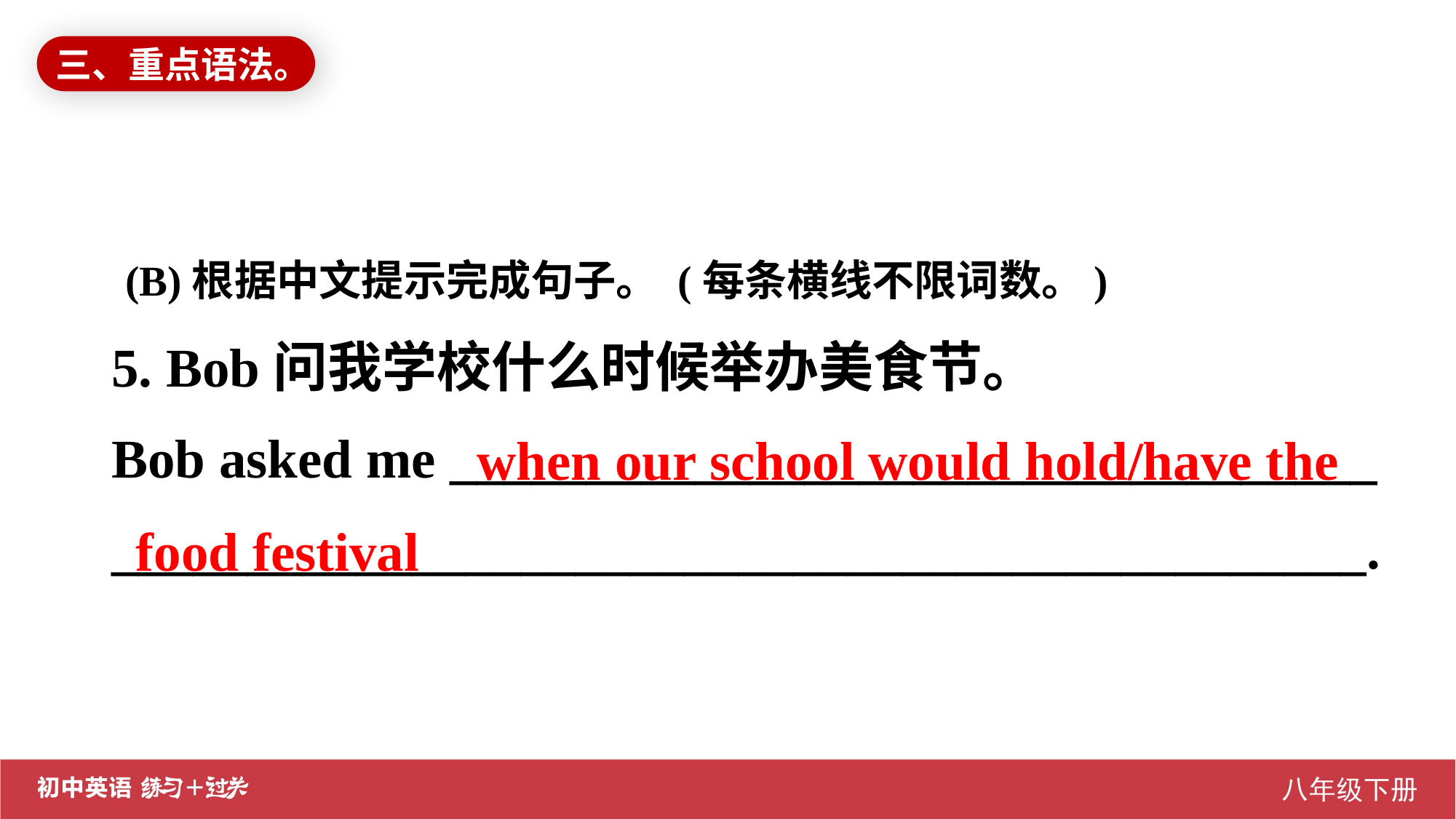

三、重点语法。
 (B)根据中文提示完成句子。 (每条横线不限词数。)
5. Bob问我学校什么时候举办美食节。
Bob asked me __________________________________
______________________________________________.
                         when our school would hold/have the food festival